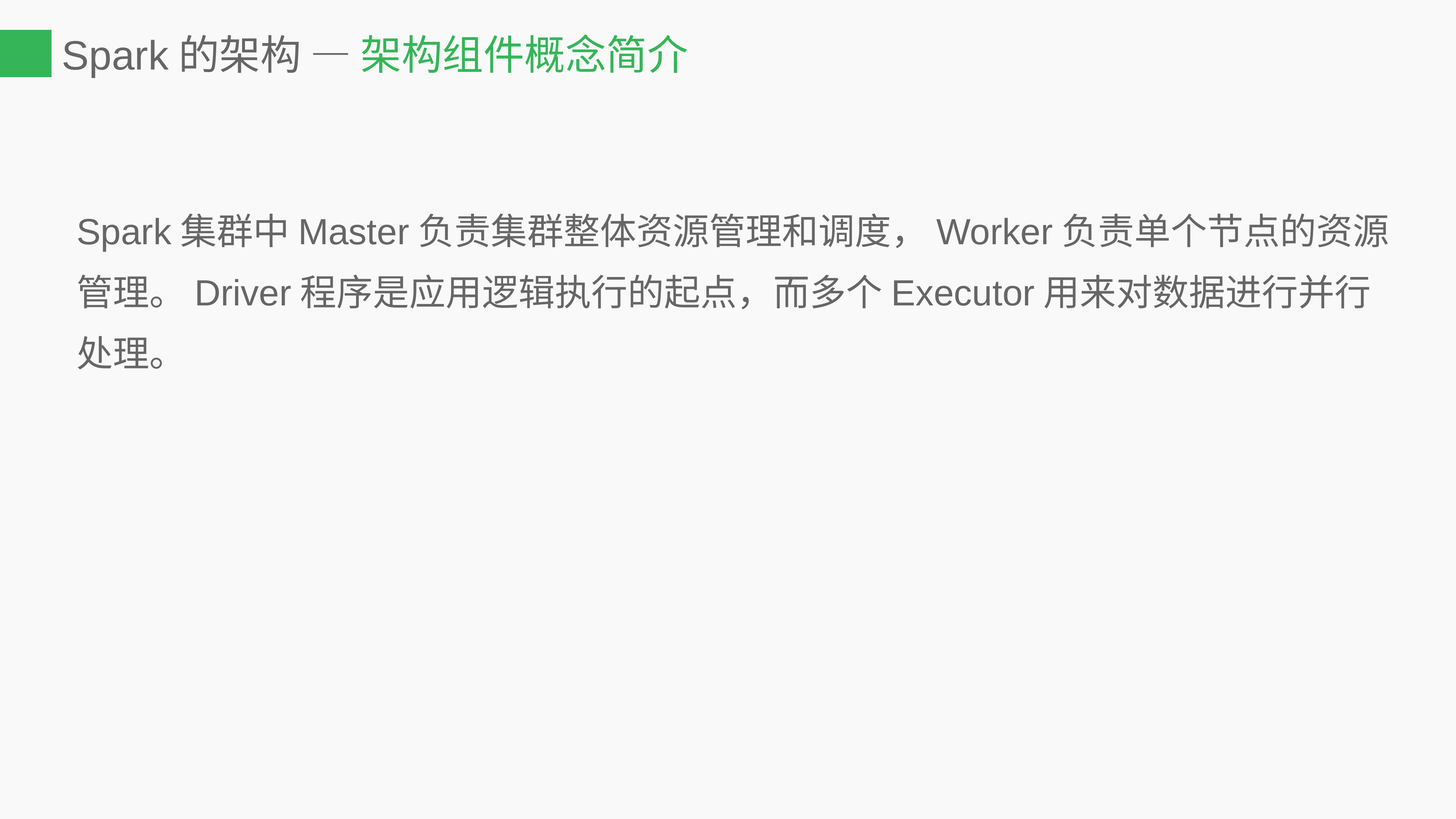

# Spark的架构 — 架构组件概念简介
Spark集群中Master负责集群整体资源管理和调度，Worker负责单个节点的资源管理。Driver程序是应用逻辑执行的起点，而多个Executor用来对数据进行并行处理。